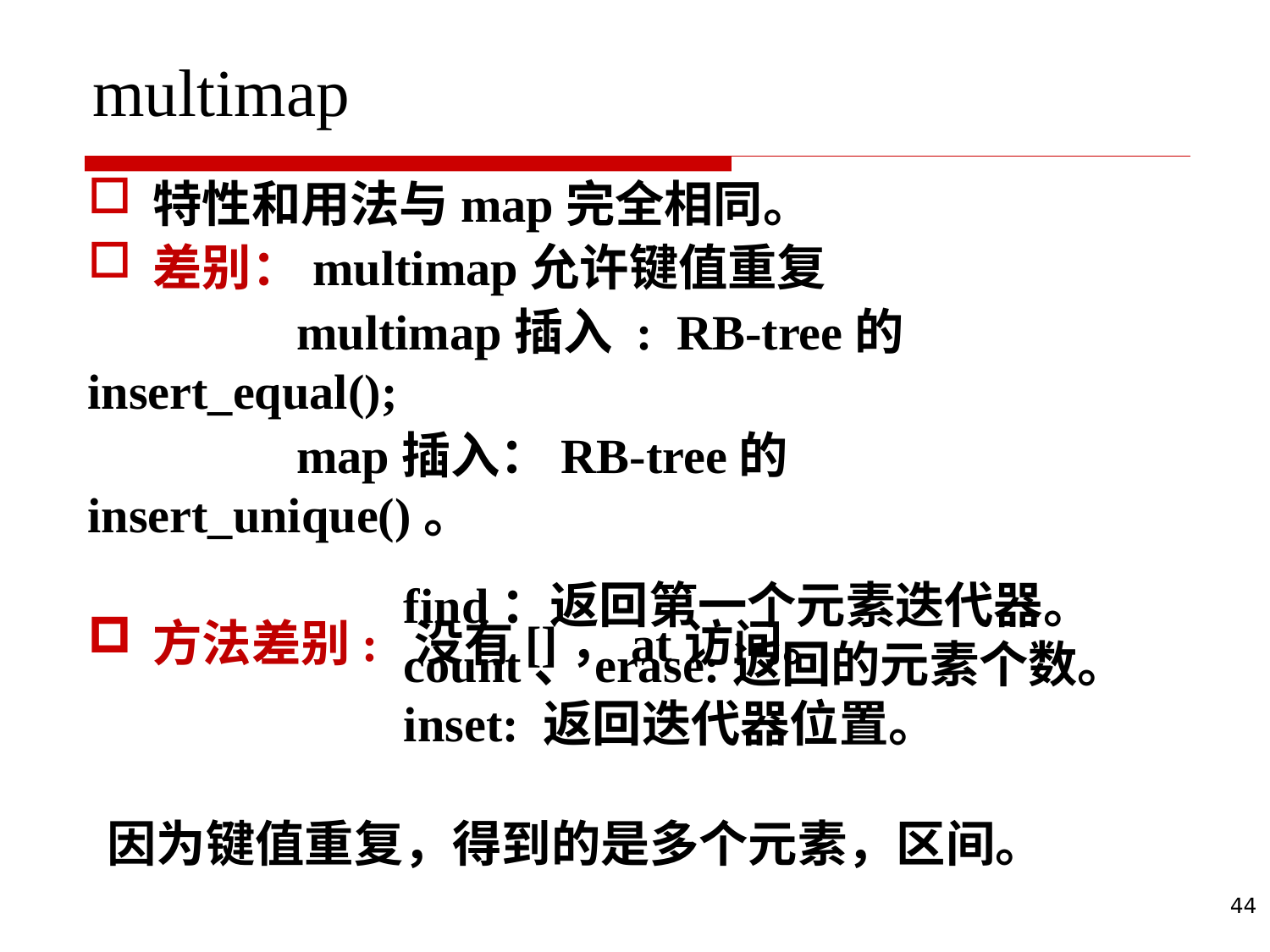

# multimap
特性和用法与map完全相同。
差别：multimap允许键值重复
                 multimap插入 :  RB-tree的insert_equal();
                 map插入：RB-tree的insert_unique()。

方法差别:  没有[]，at访问。

find：返回第一个元素迭代器。
count、erase:返回的元素个数。
inset: 返回迭代器位置。
因为键值重复，得到的是多个元素，区间。
44